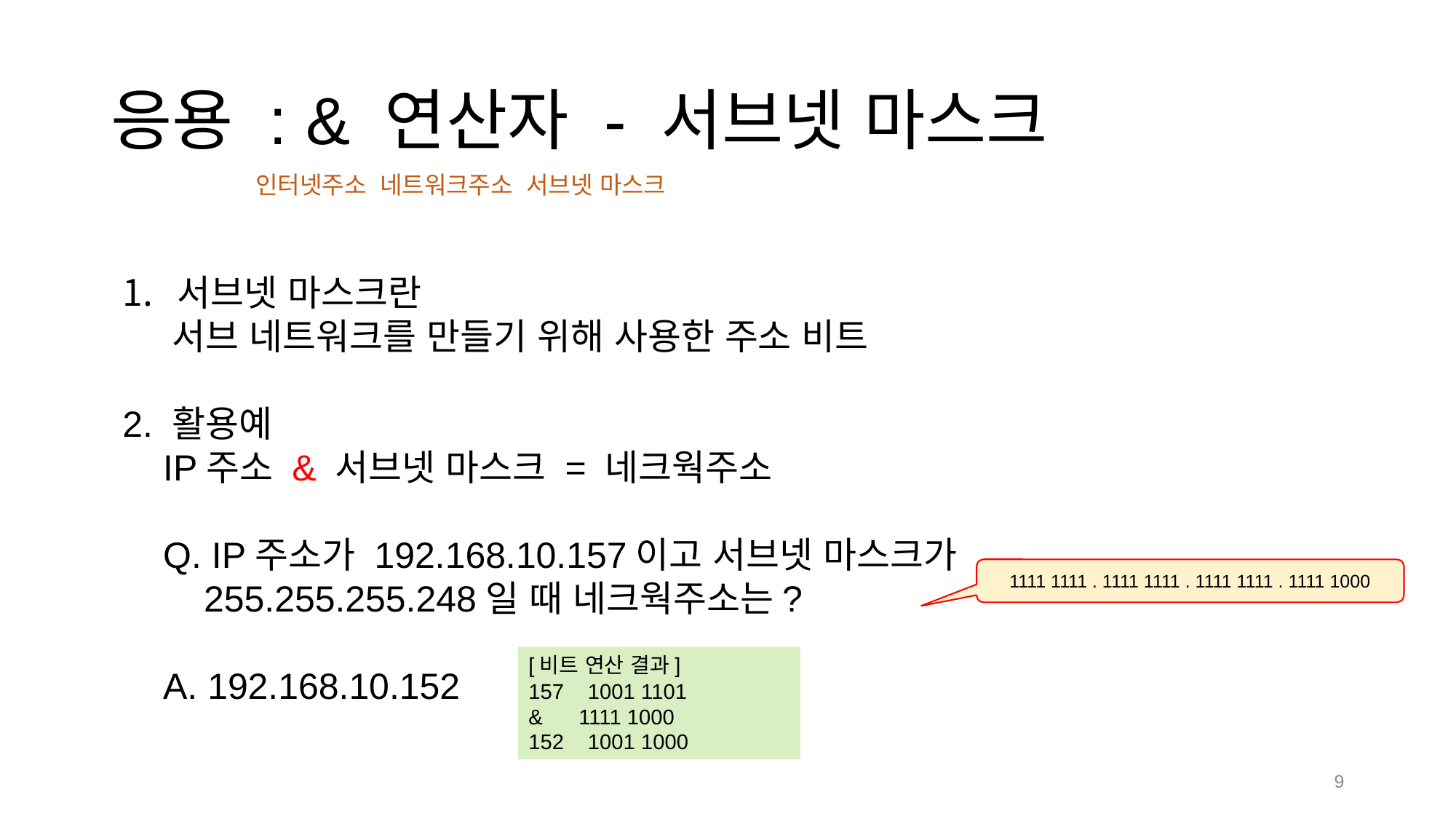

# 응용 : & 연산자 - 서브넷 마스크
인터넷주소  네트워크주소  서브넷 마스크
서브넷 마스크란
    서브 네트워크를 만들기 위해 사용한 주소 비트

2. 활용예
    IP주소 & 서브넷 마스크 = 네크웍주소

    Q. IP주소가 192.168.10.157이고 서브넷 마스크가
        255.255.255.248일 때 네크웍주소는?

    A. 192.168.10.152

1111 1111 . 1111 1111 . 1111 1111 . 1111 1000
[비트 연산 결과]
157    1001 1101
&      1111 1000
152    1001 1000
9